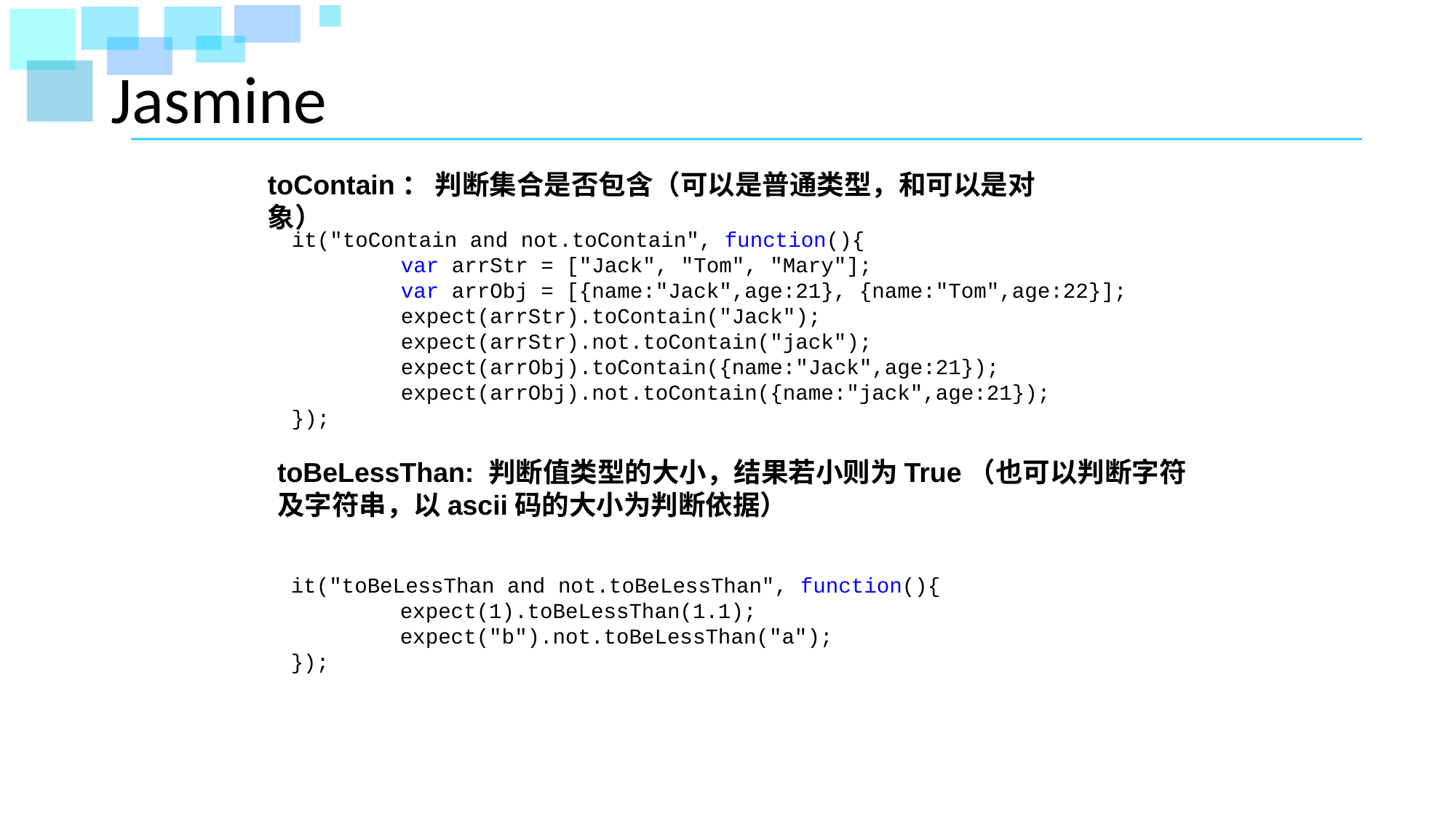

# Jasmine
toContain： 判断集合是否包含（可以是普通类型，和可以是对象）
it("toContain and not.toContain", function(){
	var arrStr = ["Jack", "Tom", "Mary"];
	var arrObj = [{name:"Jack",age:21}, {name:"Tom",age:22}];
	expect(arrStr).toContain("Jack");
	expect(arrStr).not.toContain("jack");
	expect(arrObj).toContain({name:"Jack",age:21});
	expect(arrObj).not.toContain({name:"jack",age:21});
});
toBeLessThan: 判断值类型的大小，结果若小则为True（也可以判断字符及字符串，以ascii码的大小为判断依据）
it("toBeLessThan and not.toBeLessThan", function(){
	expect(1).toBeLessThan(1.1);
	expect("b").not.toBeLessThan("a");
});